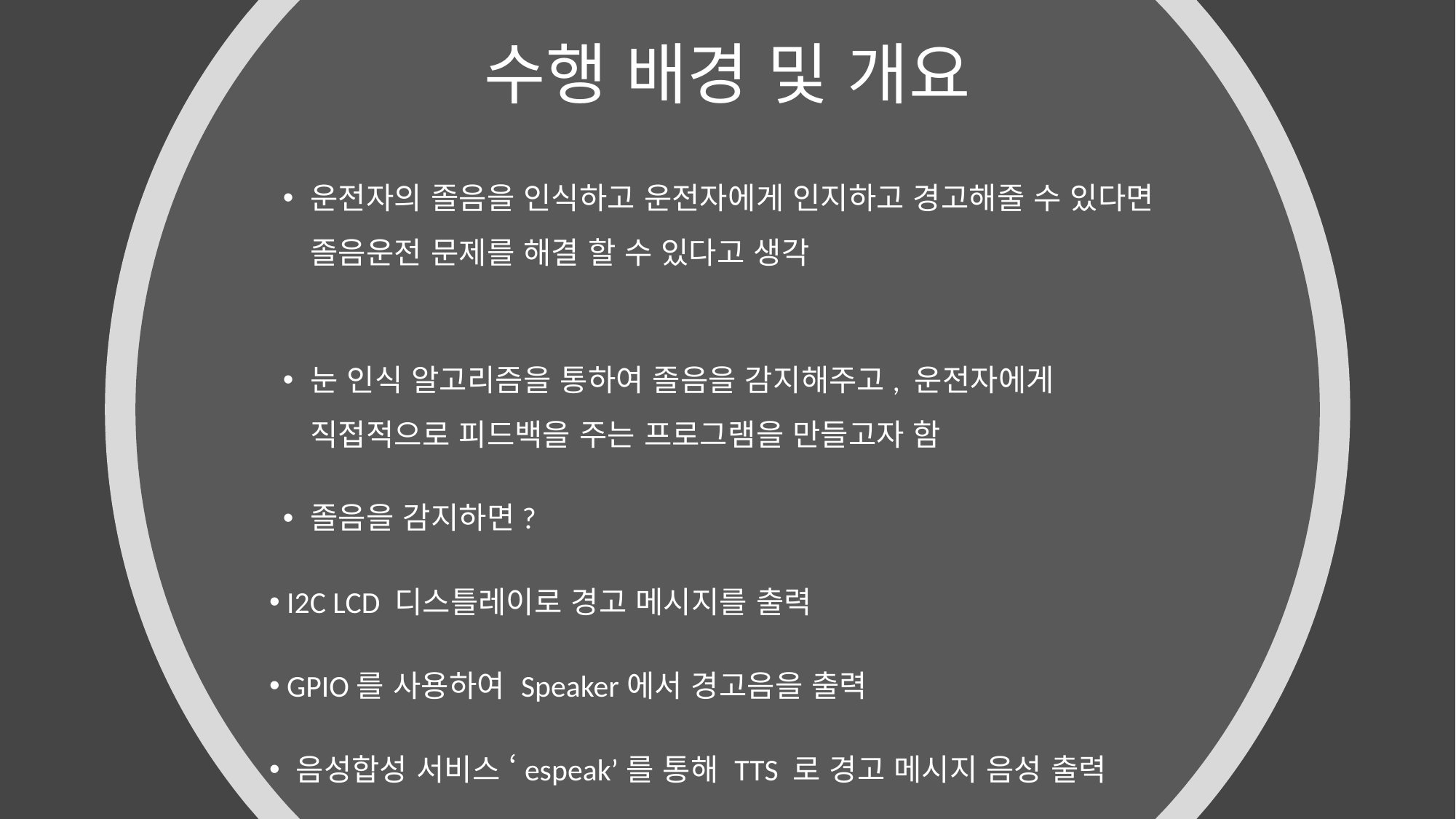

수행 배경 및 개요

운전자의 졸음을 인식하고 운전자에게 인지하고 경고해줄 수 있다면 졸음운전 문제를 해결 할 수 있다고 생각

눈 인식 알고리즘을 통하여 졸음을 감지해주고, 운전자에게 직접적으로 피드백을 주는 프로그램을 만들고자 함

졸음을 감지하면?

 I2C LCD 디스틀레이로 경고 메시지를 출력

 GPIO를 사용하여 Speaker에서 경고음을 출력

 음성합성 서비스 ‘espeak’를 통해 TTS 로 경고 메시지 음성 출력